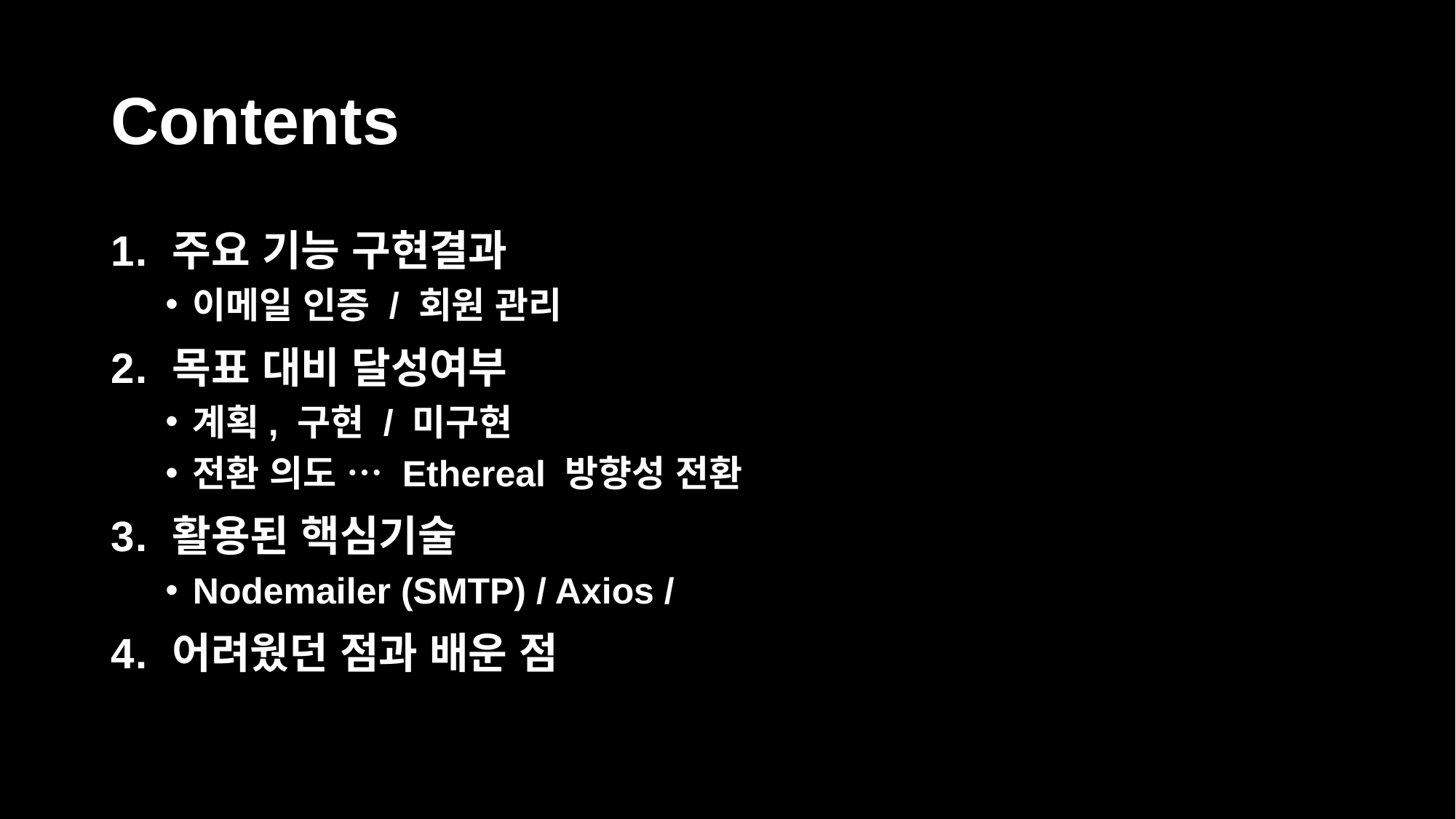

# Contents
주요 기능 구현결과
이메일 인증 / 회원 관리
목표 대비 달성여부
계획, 구현 / 미구현
전환 의도 … Ethereal 방향성 전환
활용된 핵심기술
Nodemailer (SMTP) / Axios /
어려웠던 점과 배운 점